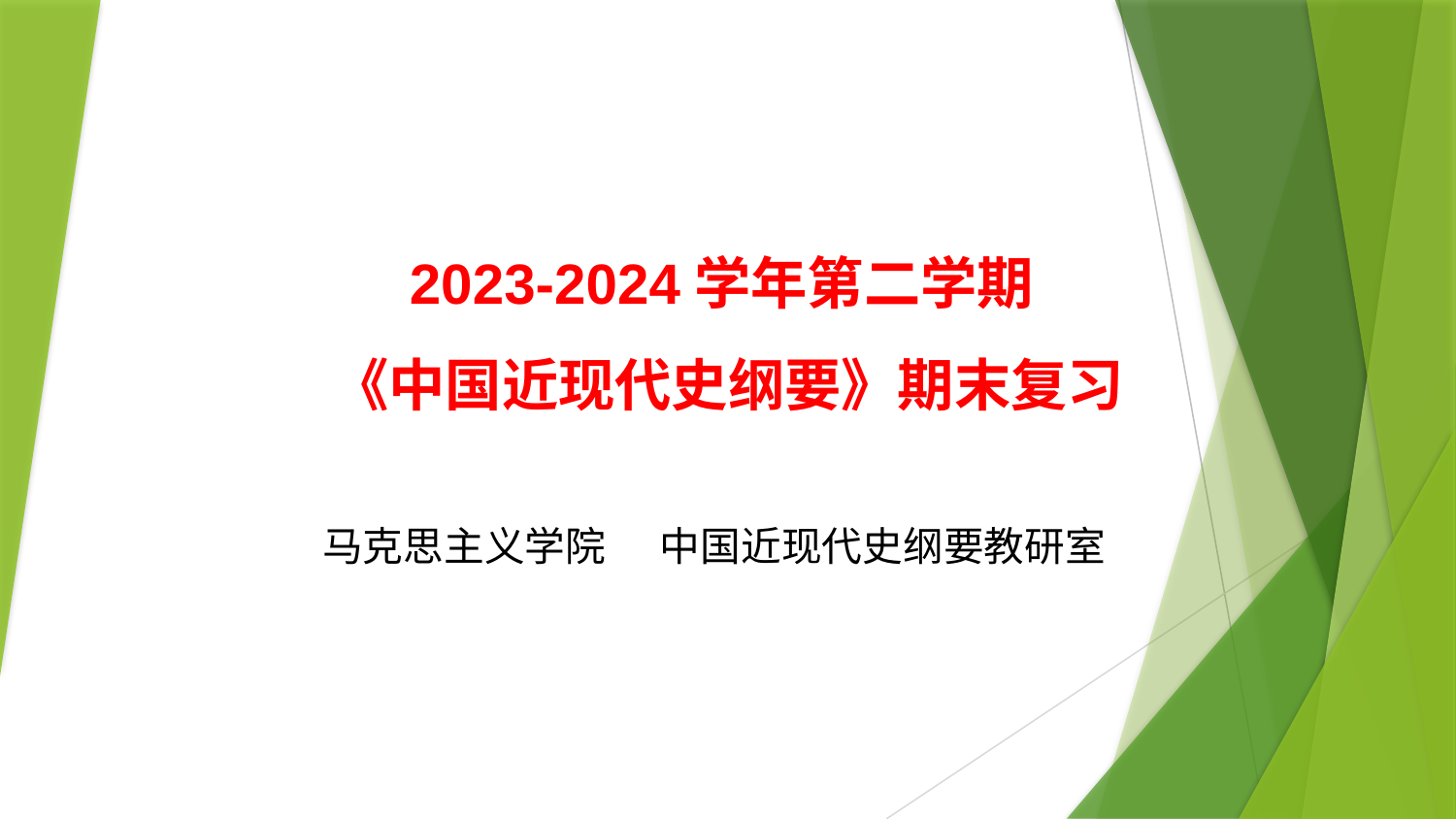

# 2023-2024学年第二学期 《中国近现代史纲要》期末复习
 马克思主义学院      中国近现代史纲要教研室